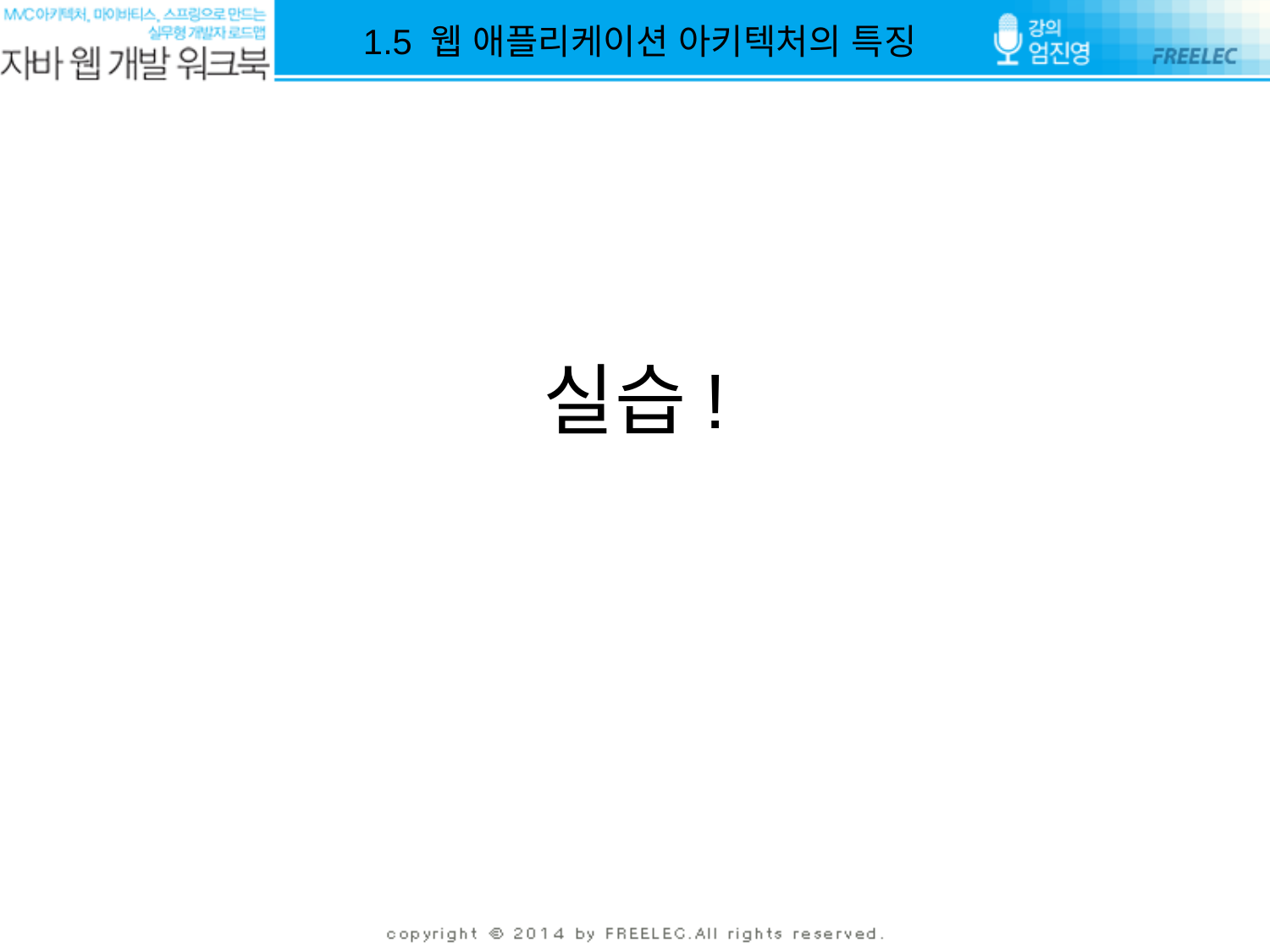

1.5 웹 애플리케이션 아키텍처의 특징
# 실습!